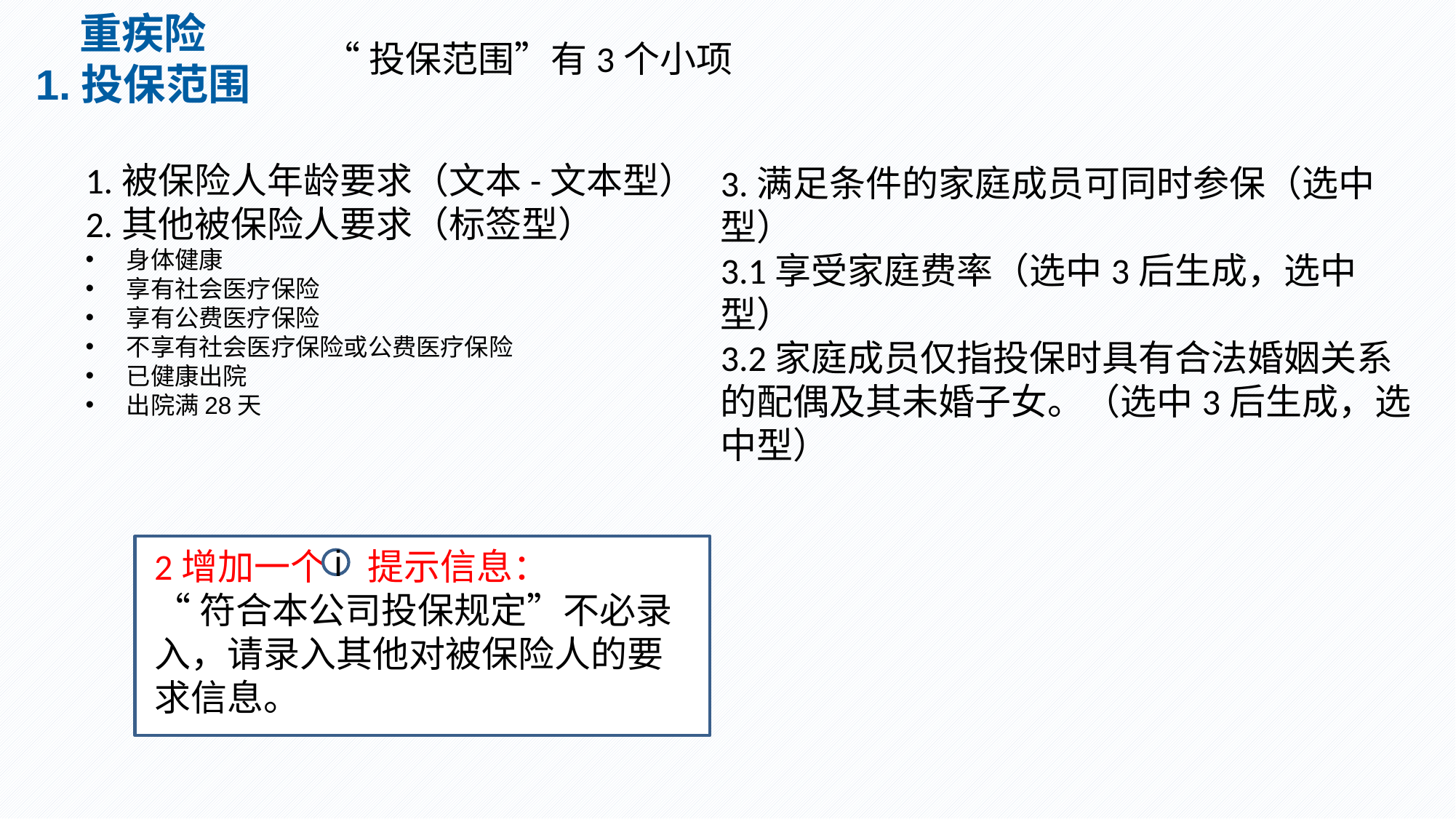

重疾险
1.投保范围
“投保范围”有3个小项
1.被保险人年龄要求（文本-文本型）
2.其他被保险人要求（标签型）
身体健康
享有社会医疗保险
享有公费医疗保险
不享有社会医疗保险或公费医疗保险
已健康出院
出院满28天
3.满足条件的家庭成员可同时参保（选中型）
3.1享受家庭费率（选中3后生成，选中型）
3.2家庭成员仅指投保时具有合法婚姻关系的配偶及其未婚子女。（选中3后生成，选中型）

2增加一个     提示信息：
“符合本公司投保规定”不必录入，请录入其他对被保险人的要求信息。
i